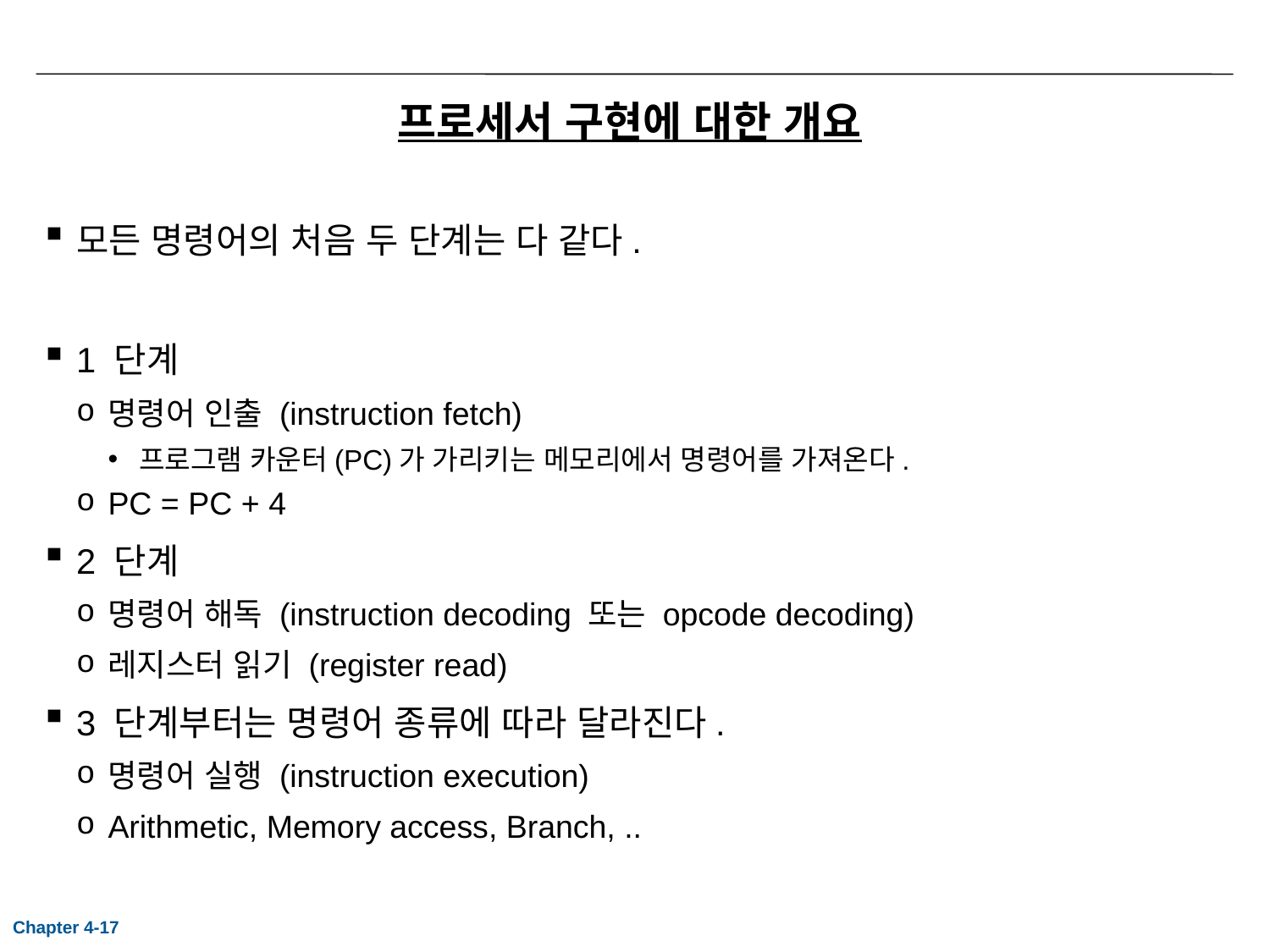

# 프로세서 구현에 대한 개요
모든 명령어의 처음 두 단계는 다 같다.

1 단계
명령어 인출 (instruction fetch)
프로그램 카운터(PC)가 가리키는 메모리에서 명령어를 가져온다.
PC = PC + 4
2 단계
명령어 해독 (instruction decoding 또는 opcode decoding)
레지스터 읽기 (register read)
3 단계부터는 명령어 종류에 따라 달라진다.
명령어 실행 (instruction execution)
Arithmetic, Memory access, Branch, ..
Chapter 4-17